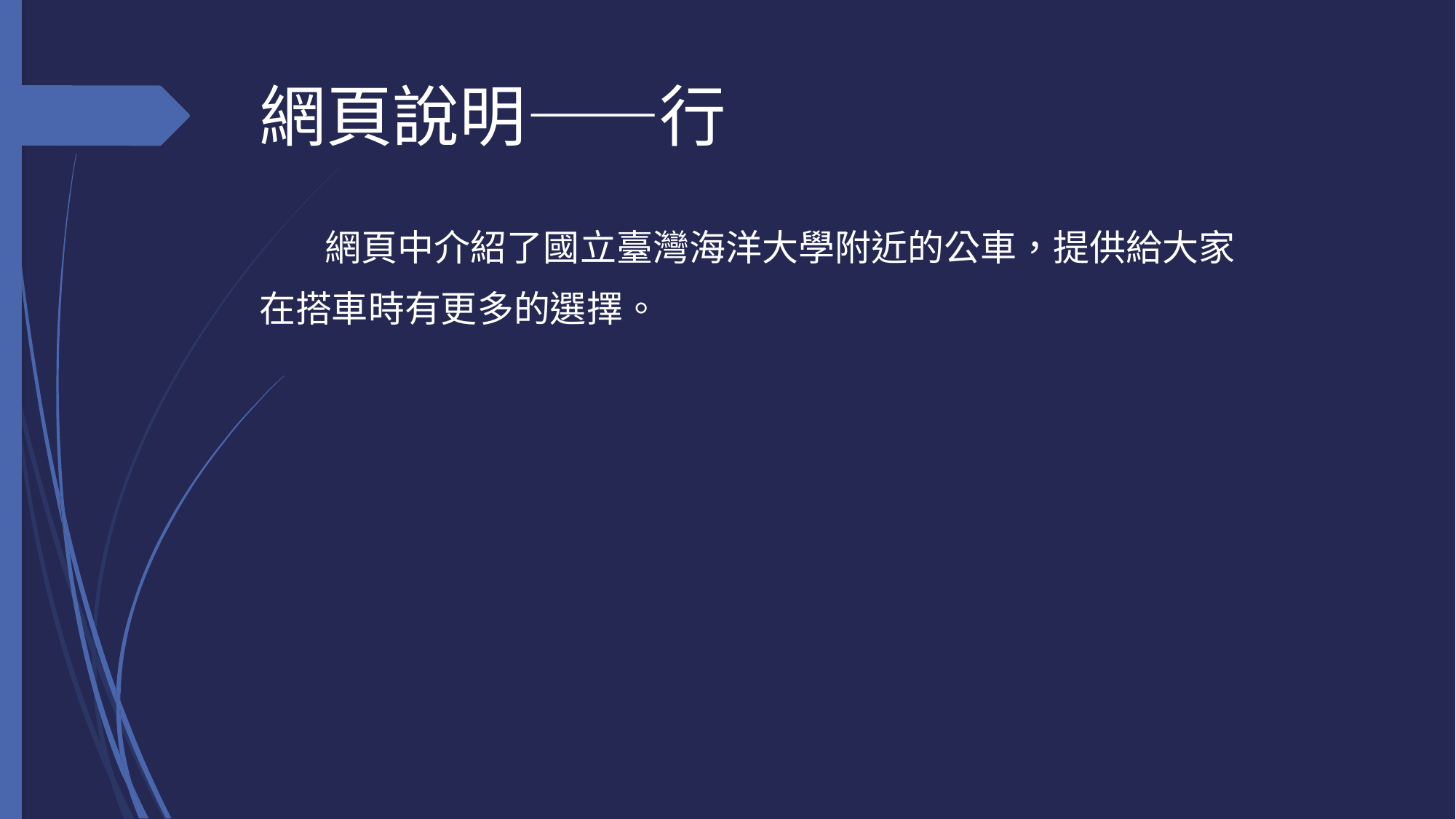

# 網頁說明――行
       網頁中介紹了國立臺灣海洋大學附近的公車，提供給大家在搭車時有更多的選擇。